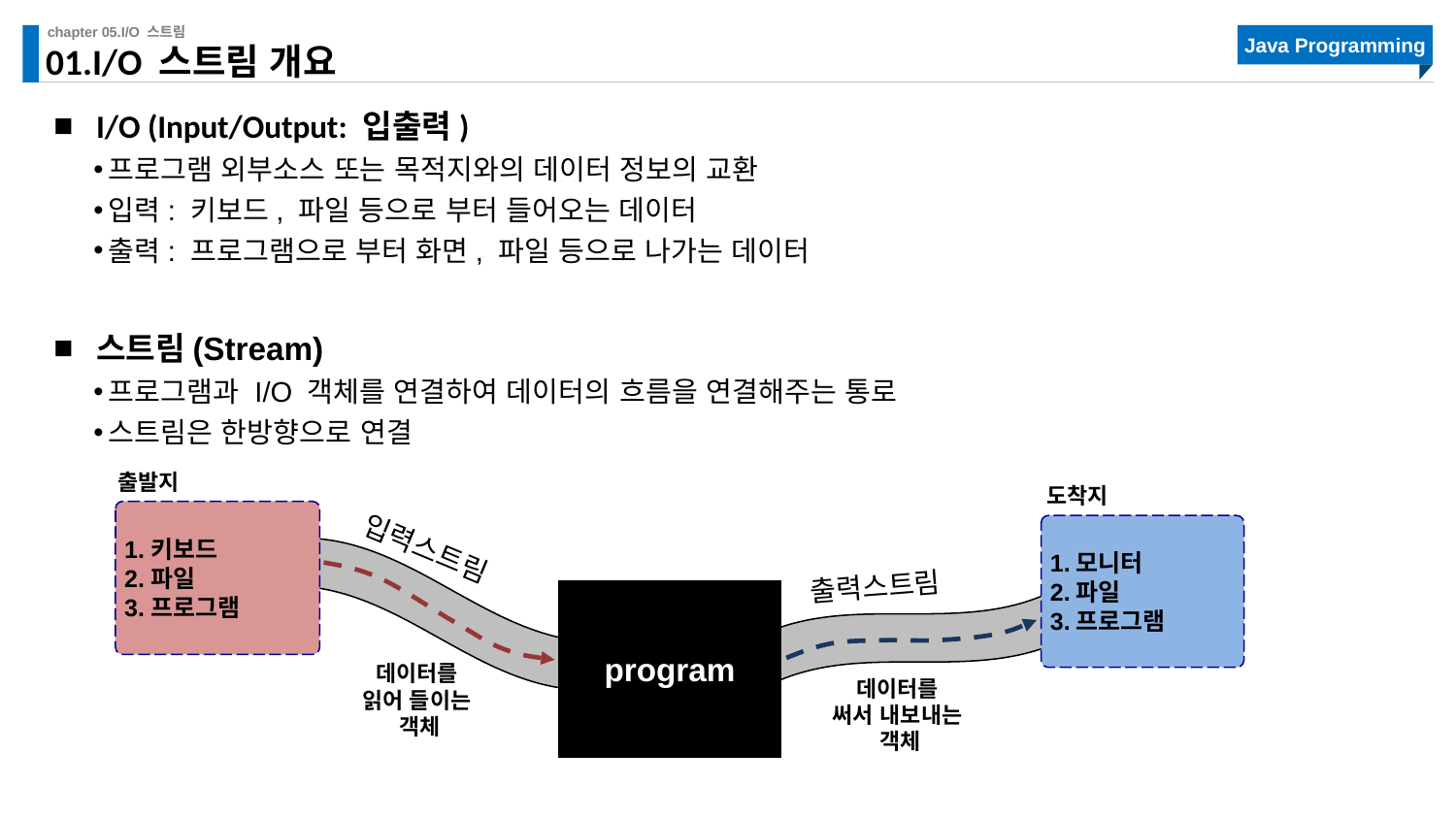

# 01.I/O 스트림 개요
I/O (Input/Output: 입출력)
프로그램 외부소스 또는 목적지와의 데이터 정보의 교환
입력: 키보드, 파일 등으로 부터 들어오는 데이터
출력: 프로그램으로 부터 화면, 파일 등으로 나가는 데이터
스트림(Stream)
프로그램과 I/O 객체를 연결하여 데이터의 흐름을 연결해주는 통로
스트림은 한방향으로 연결
출발지

 1.키보드
 2.파일
 3.프로그램
도착지
 1.모니터
 2.파일
 3.프로그램
입력스트림
출력스트림

program
데이터를
읽어 들이는
객체
데이터를
써서 내보내는
객체